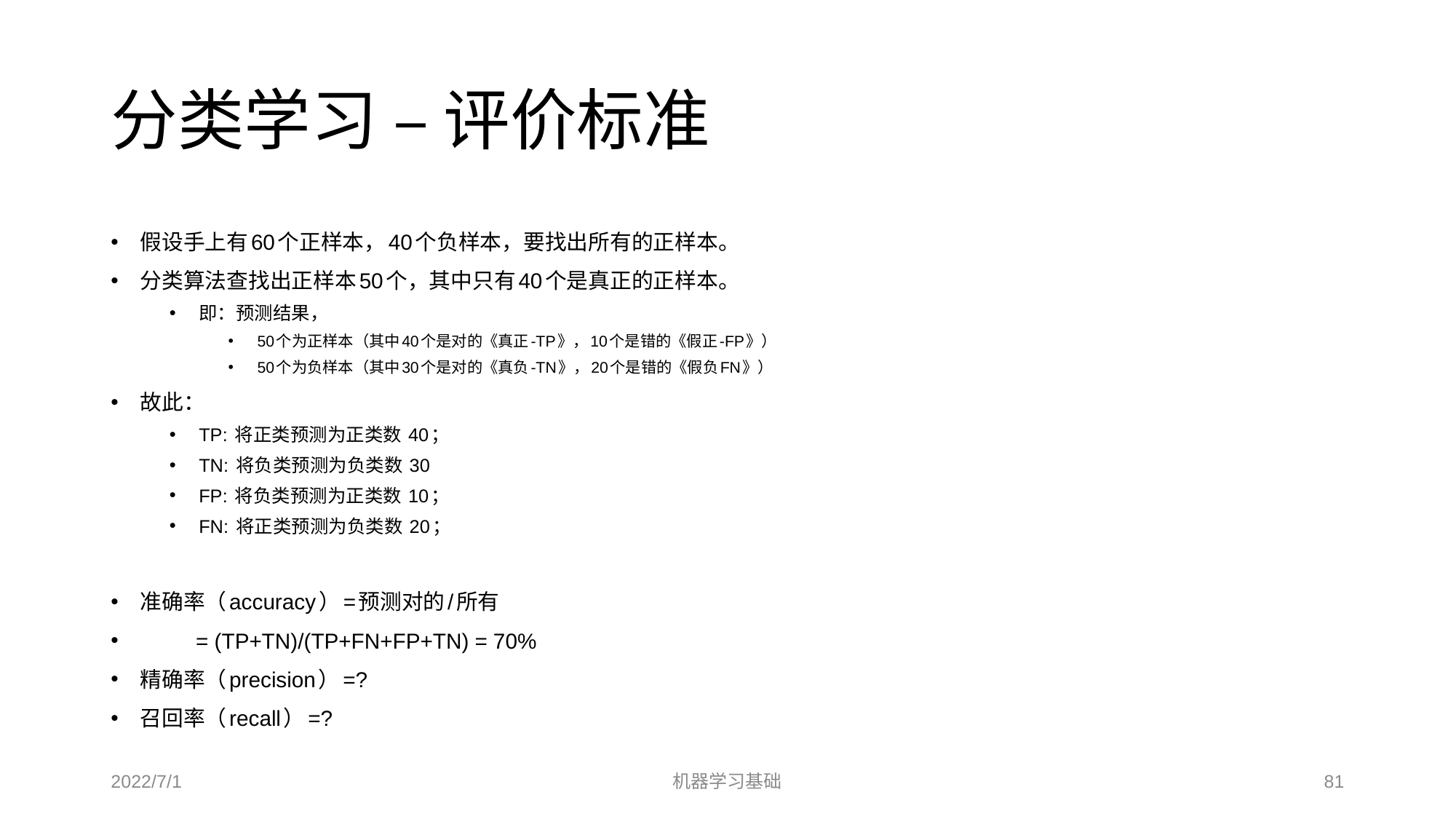

# 分类学习 – 评价标准
假设手上有60个正样本，40个负样本，要找出所有的正样本。
分类算法查找出正样本50个，其中只有40个是真正的正样本。
即：预测结果，
50个为正样本（其中40个是对的《真正-TP》，10个是错的《假正-FP》）
50个为负样本（其中30个是对的《真负-TN》，20个是错的《假负FN》）
故此：
TP: 将正类预测为正类数 40；
TN: 将负类预测为负类数 30
FP: 将负类预测为正类数 10；
FN: 将正类预测为负类数 20；

准确率（accuracy）=预测对的/所有
	= (TP+TN)/(TP+FN+FP+TN) = 70%
精确率（precision）=?
召回率（recall）=?
2022/7/1
机器学习基础
81